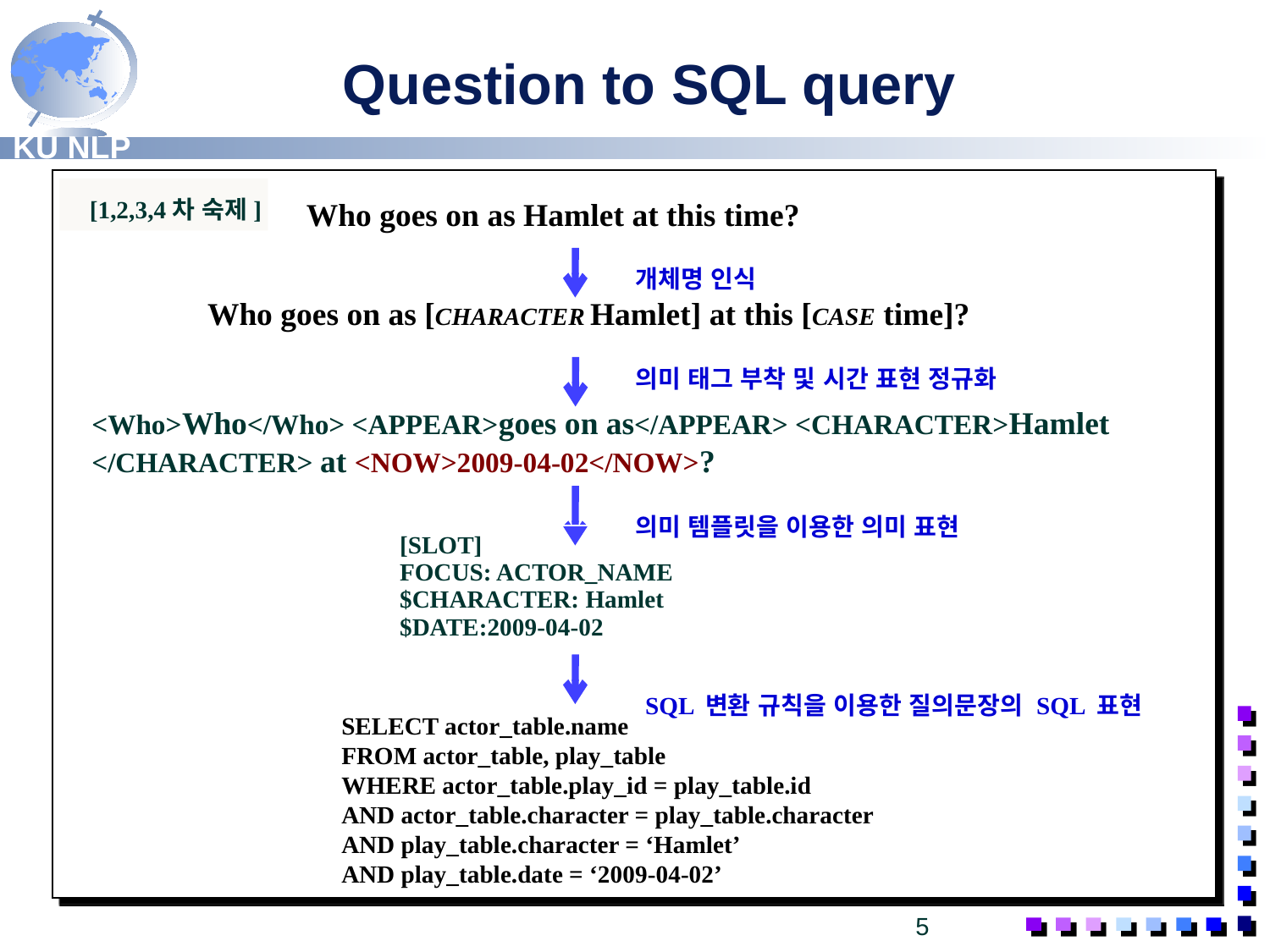

Question to SQL query
[1,2,3,4차 숙제]
Who goes on as Hamlet at this time?

개체명 인식
Who goes on as [CHARACTER Hamlet] at this [CASE time]?
의미 태그 부착 및 시간 표현 정규화
<Who>Who</Who> <APPEAR>goes on as</APPEAR> <CHARACTER>Hamlet
</CHARACTER> at <NOW>2009-04-02</NOW>?
의미 템플릿을 이용한 의미 표현
| [SLOT] FOCUS: ACTOR\_NAME $CHARACTER: Hamlet $DATE:2009-04-02 |
| --- |
SQL 변환 규칙을 이용한 질의문장의 SQL 표현
SELECT actor_table.name
FROM actor_table, play_table
WHERE actor_table.play_id = play_table.id
AND actor_table.character = play_table.character
AND play_table.character = ‘Hamlet’
AND play_table.date = ‘2009-04-02’
5